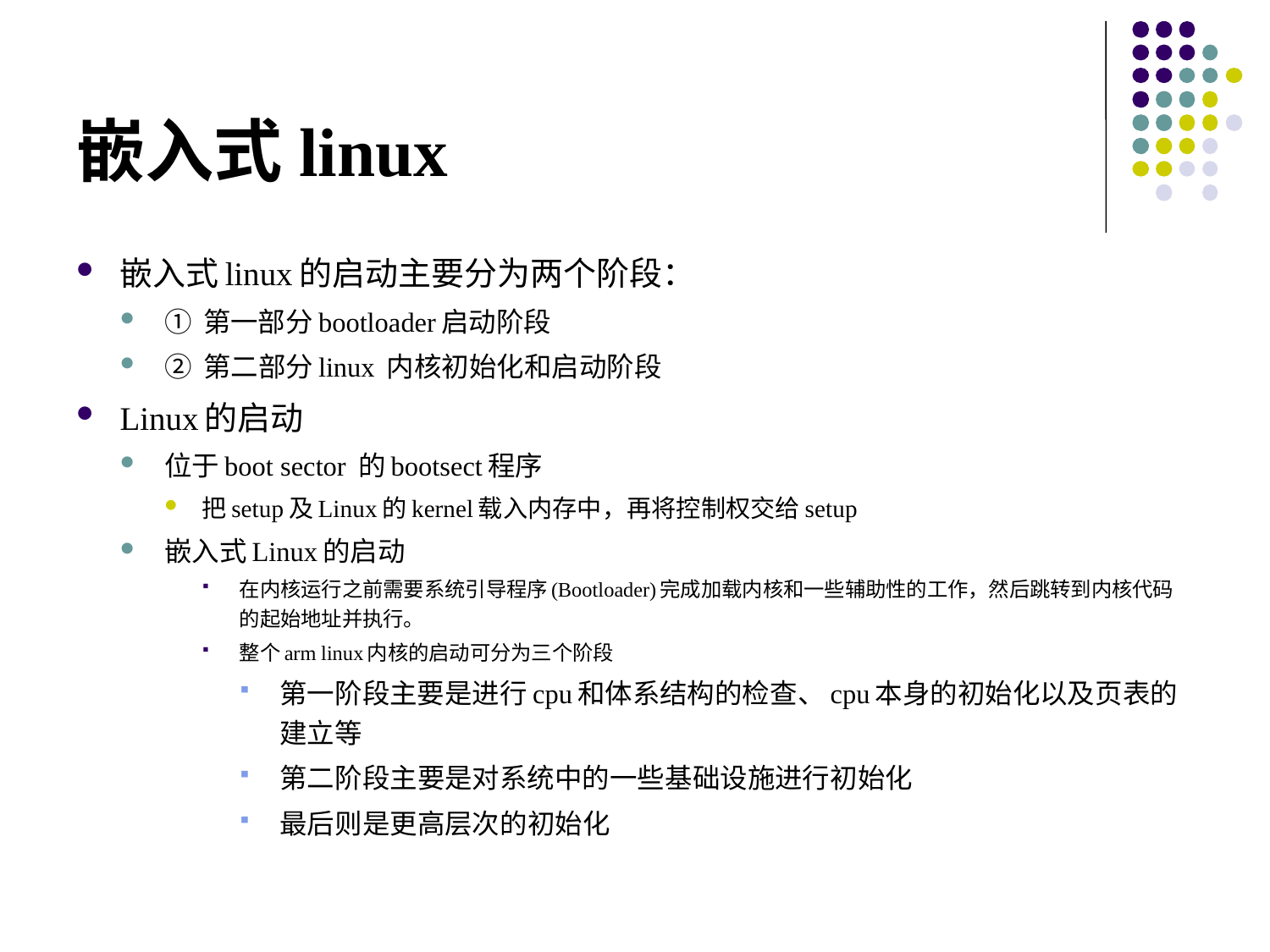

# 嵌入式linux
嵌入式linux的启动主要分为两个阶段：
① 第一部分bootloader启动阶段
② 第二部分linux 内核初始化和启动阶段
Linux的启动
位于boot sector 的bootsect程序
把setup及Linux的kernel载入内存中，再将控制权交给setup
嵌入式Linux的启动
在内核运行之前需要系统引导程序(Bootloader)完成加载内核和一些辅助性的工作，然后跳转到内核代码的起始地址并执行。
整个arm linux内核的启动可分为三个阶段
第一阶段主要是进行cpu和体系结构的检查、cpu本身的初始化以及页表的建立等
第二阶段主要是对系统中的一些基础设施进行初始化
最后则是更高层次的初始化